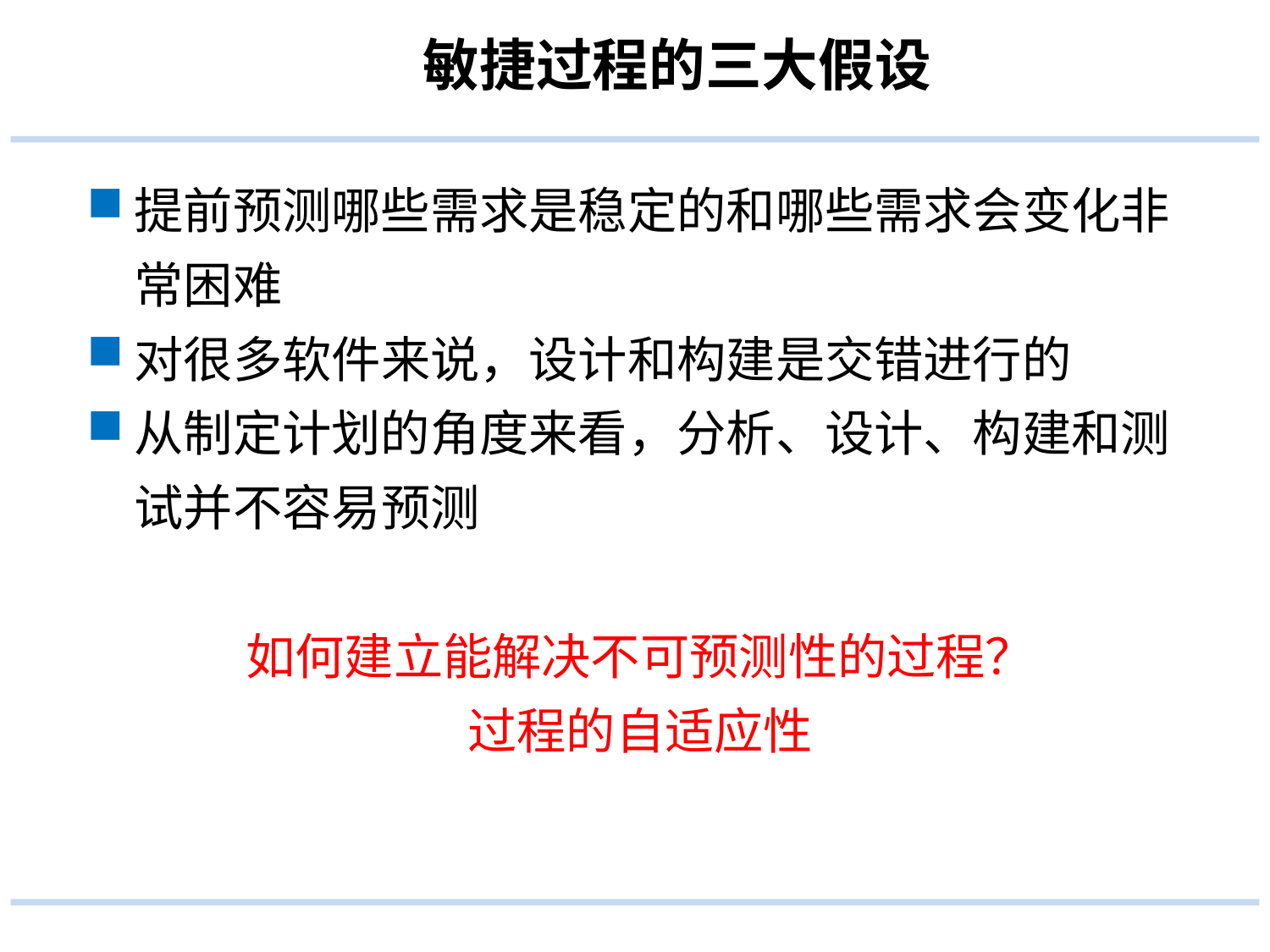

# 敏捷过程的三大假设
提前预测哪些需求是稳定的和哪些需求会变化非常困难
对很多软件来说，设计和构建是交错进行的
从制定计划的角度来看，分析、设计、构建和测试并不容易预测

如何建立能解决不可预测性的过程？
过程的自适应性
12